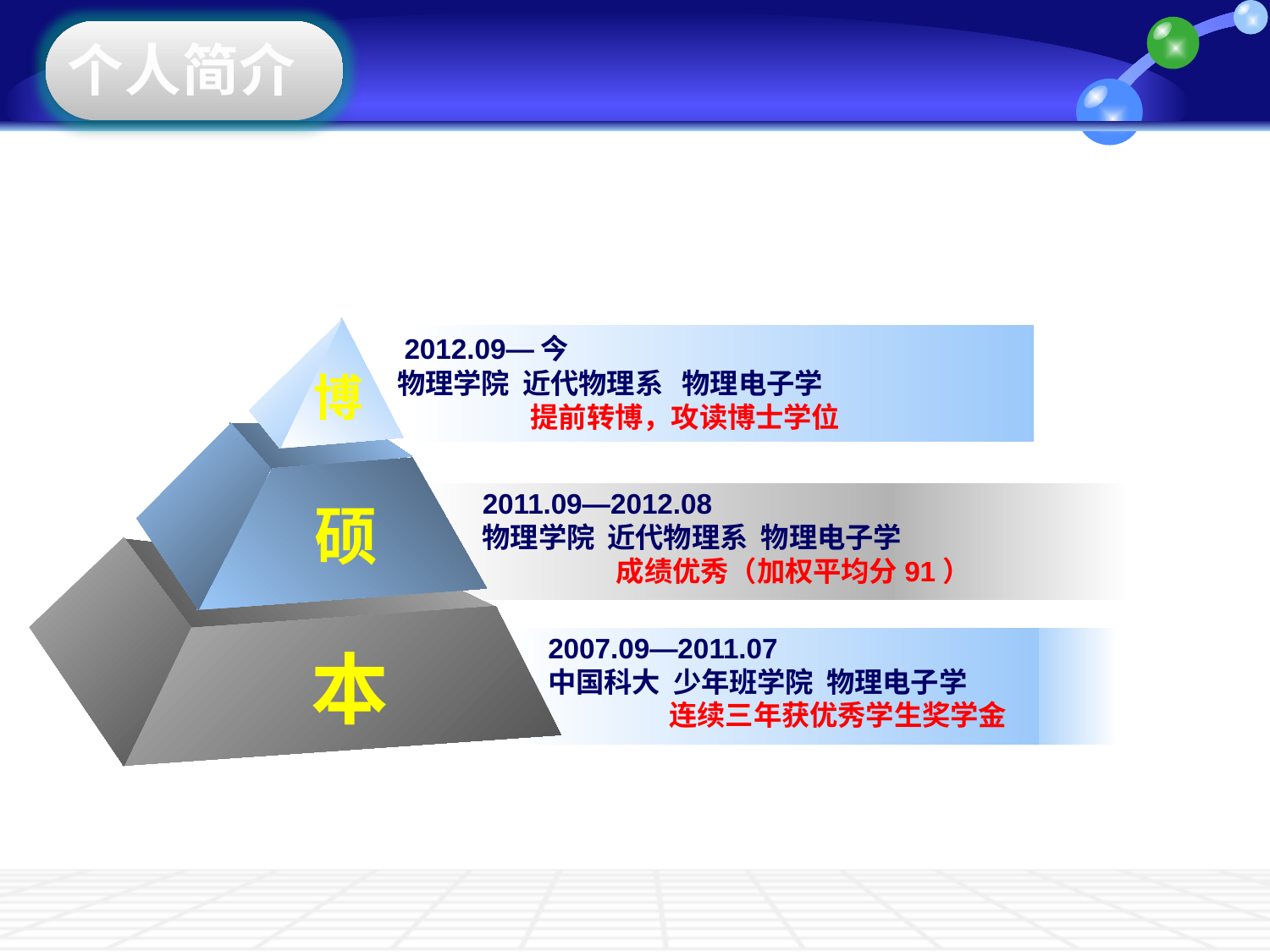

个人简介
    2012.09—今
    物理学院  近代物理系   物理电子学
                         提前转博，攻读博士学位

            博

2011.09—2012.08
物理学院  近代物理系  物理电子学
                    成绩优秀（加权平均分91）

           硕

2007.09—2011.07
中国科大  少年班学院  物理电子学
                  连续三年获优秀学生奖学金

  本